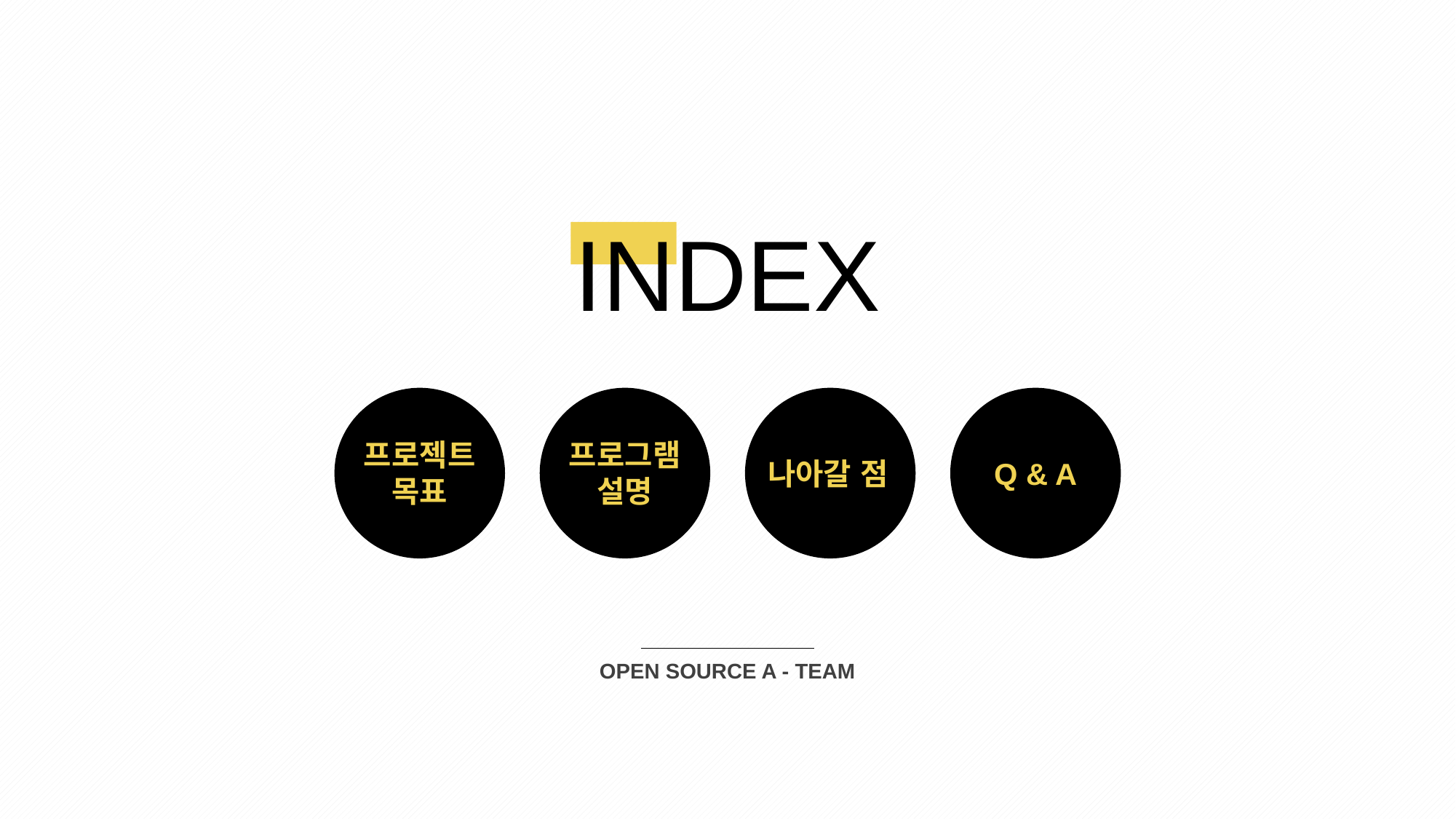

INDEX

프로젝트
목표

프로그램
설명
나아갈 점
Q & A
OPEN SOURCE A - TEAM